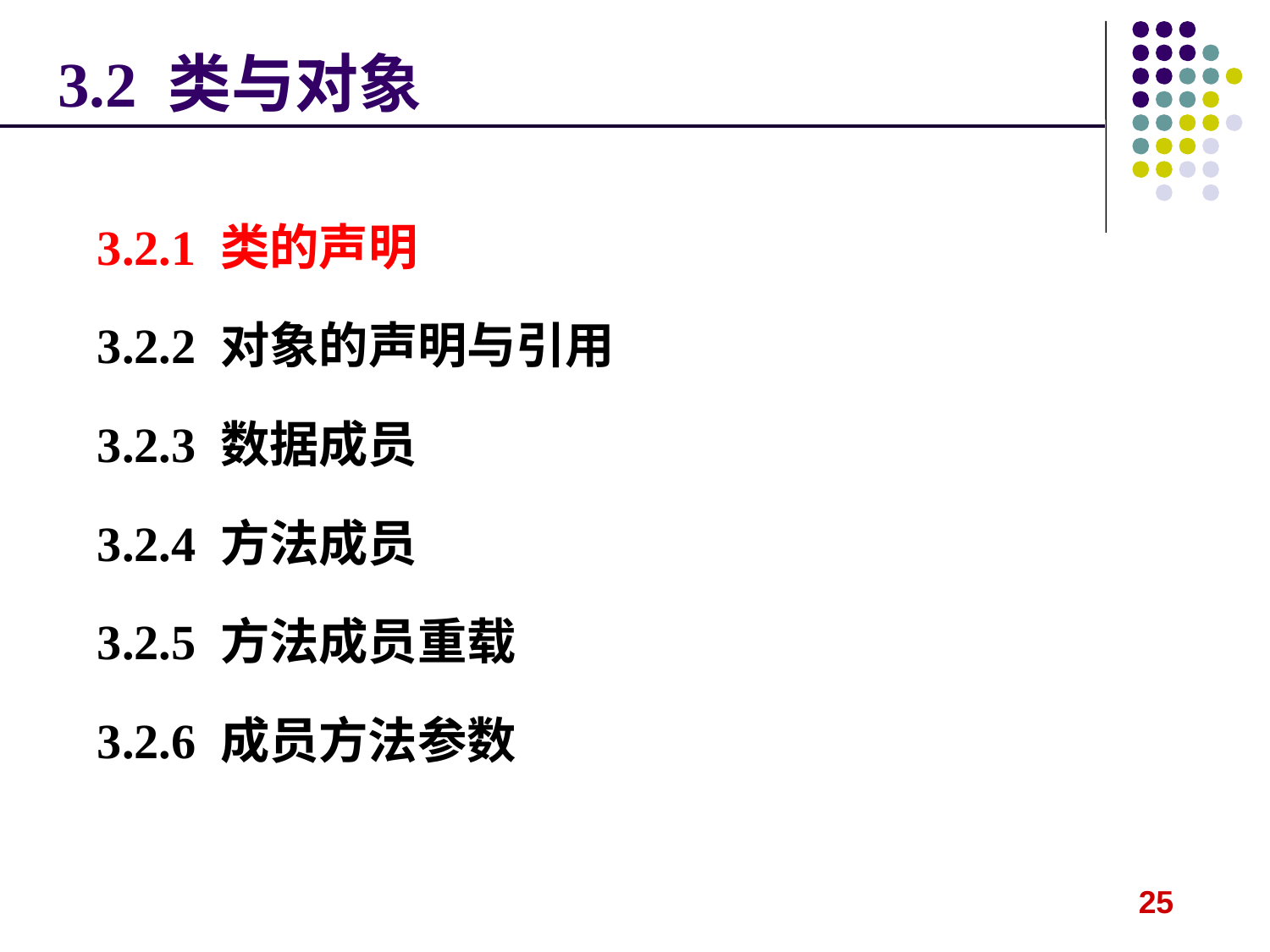

# 3.2 类与对象
3.2.1 类的声明
3.2.2 对象的声明与引用
3.2.3 数据成员
3.2.4 方法成员
3.2.5 方法成员重载
3.2.6 成员方法参数